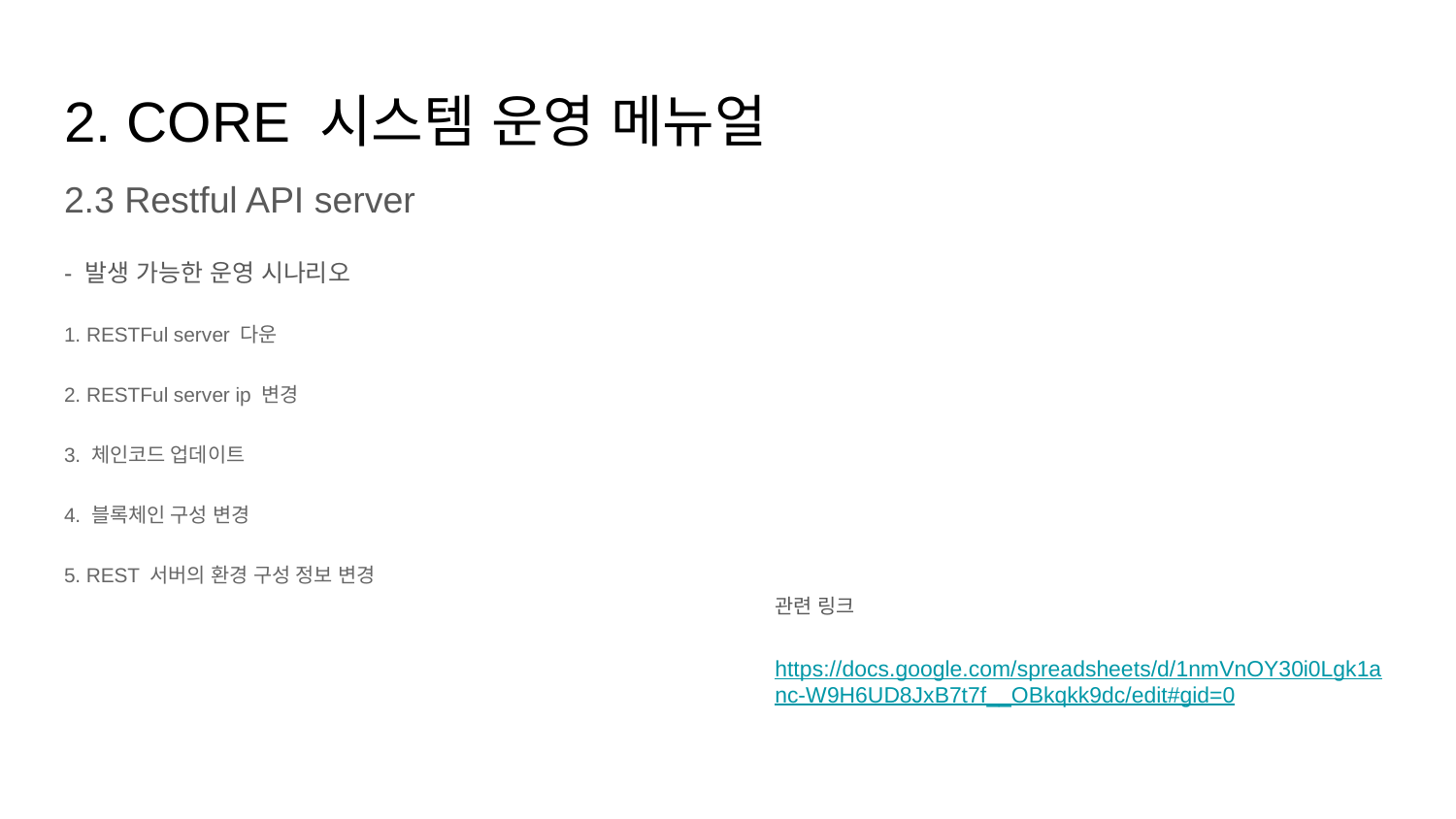

# 2. CORE 시스템 운영 메뉴얼
2.3 Restful API server
- 발생 가능한 운영 시나리오
1. RESTFul server 다운
2. RESTFul server ip 변경
3. 체인코드 업데이트
4. 블록체인 구성 변경
5. REST 서버의 환경 구성 정보 변경
관련 링크
https://docs.google.com/spreadsheets/d/1nmVnOY30i0Lgk1anc-W9H6UD8JxB7t7f__OBkqkk9dc/edit#gid=0